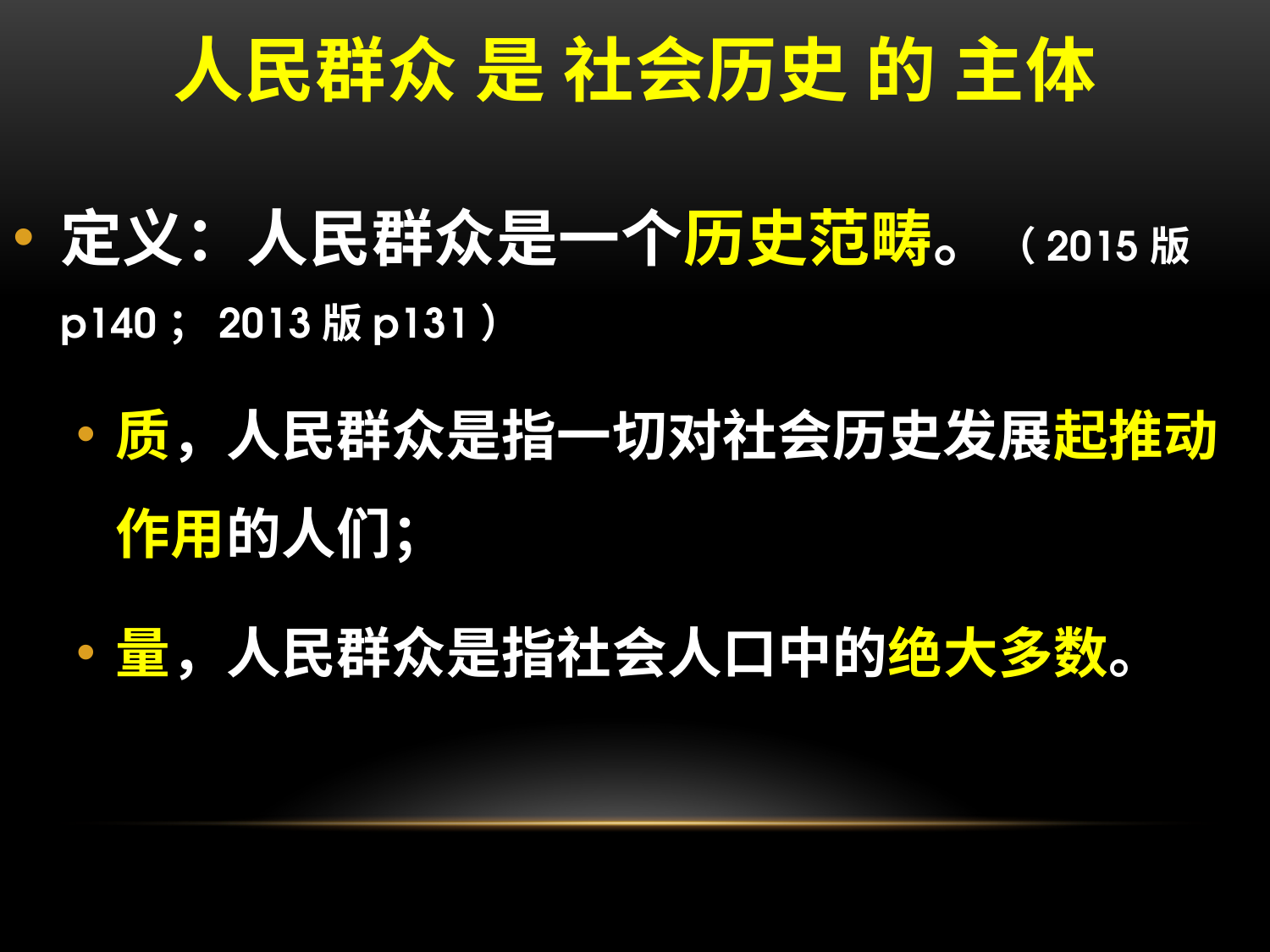

# 人民群众 是 社会历史 的 主体
定义：人民群众是一个历史范畴。（2015版p140；2013版p131）
质，人民群众是指一切对社会历史发展起推动作用的人们；
量，人民群众是指社会人口中的绝大多数。